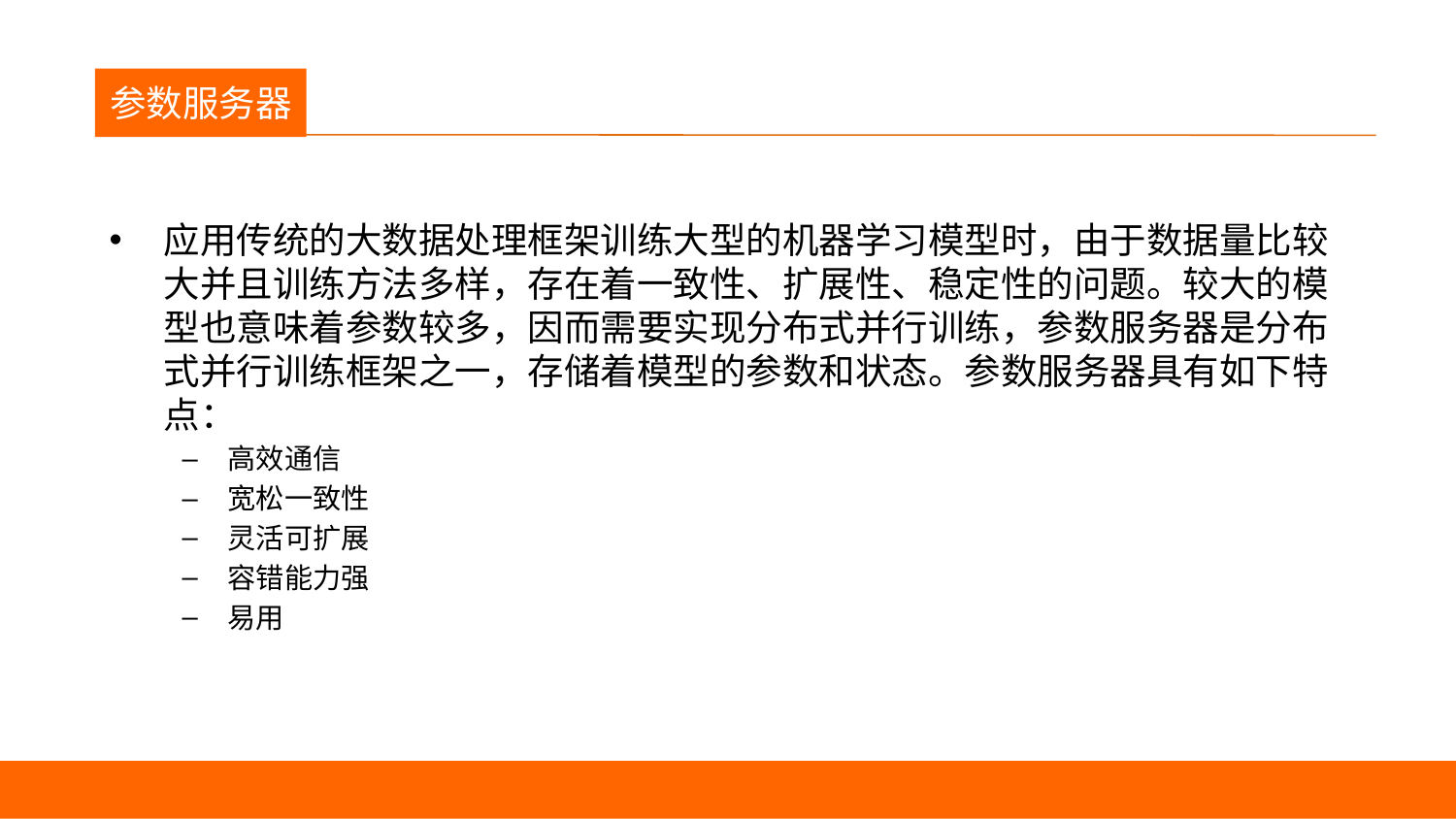

议程
参数服务器

应用传统的大数据处理框架训练大型的机器学习模型时，由于数据量比较大并且训练方法多样，存在着一致性、扩展性、稳定性的问题。较大的模型也意味着参数较多，因而需要实现分布式并行训练，参数服务器是分布式并行训练框架之一，存储着模型的参数和状态。参数服务器具有如下特点：
高效通信
宽松一致性
灵活可扩展
容错能力强
易用